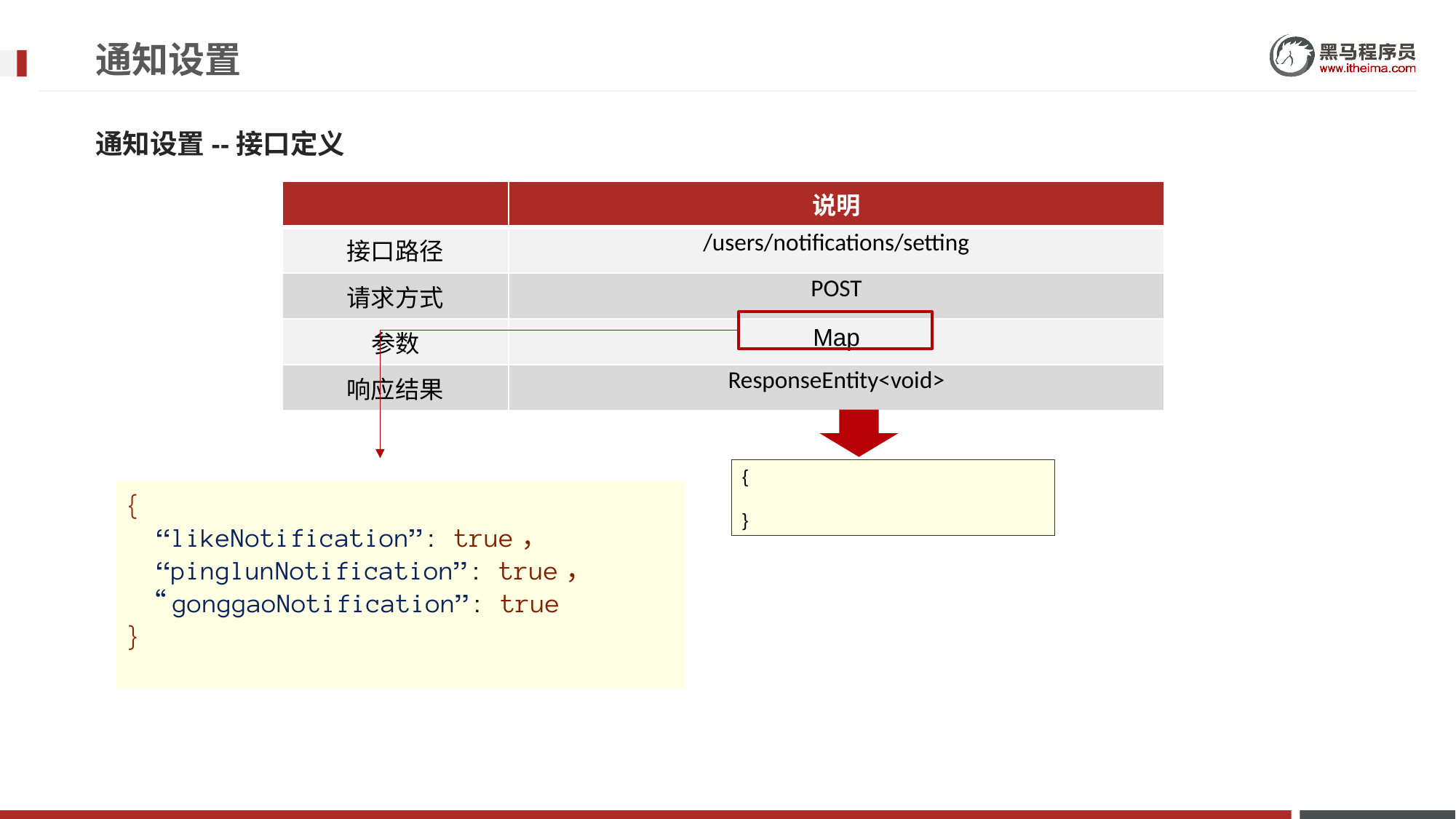

# 通知设置
通知设置--接口定义
|  | 说明 |
| --- | --- |
| 接口路径 | /users/notifications/setting |
| 请求方式 | POST |
| 参数 | Map |
| 响应结果 | ResponseEntity<void> |

{
}
{
  “likeNotification”: true，
  “pinglunNotification”: true，
  “gonggaoNotification”: true
}